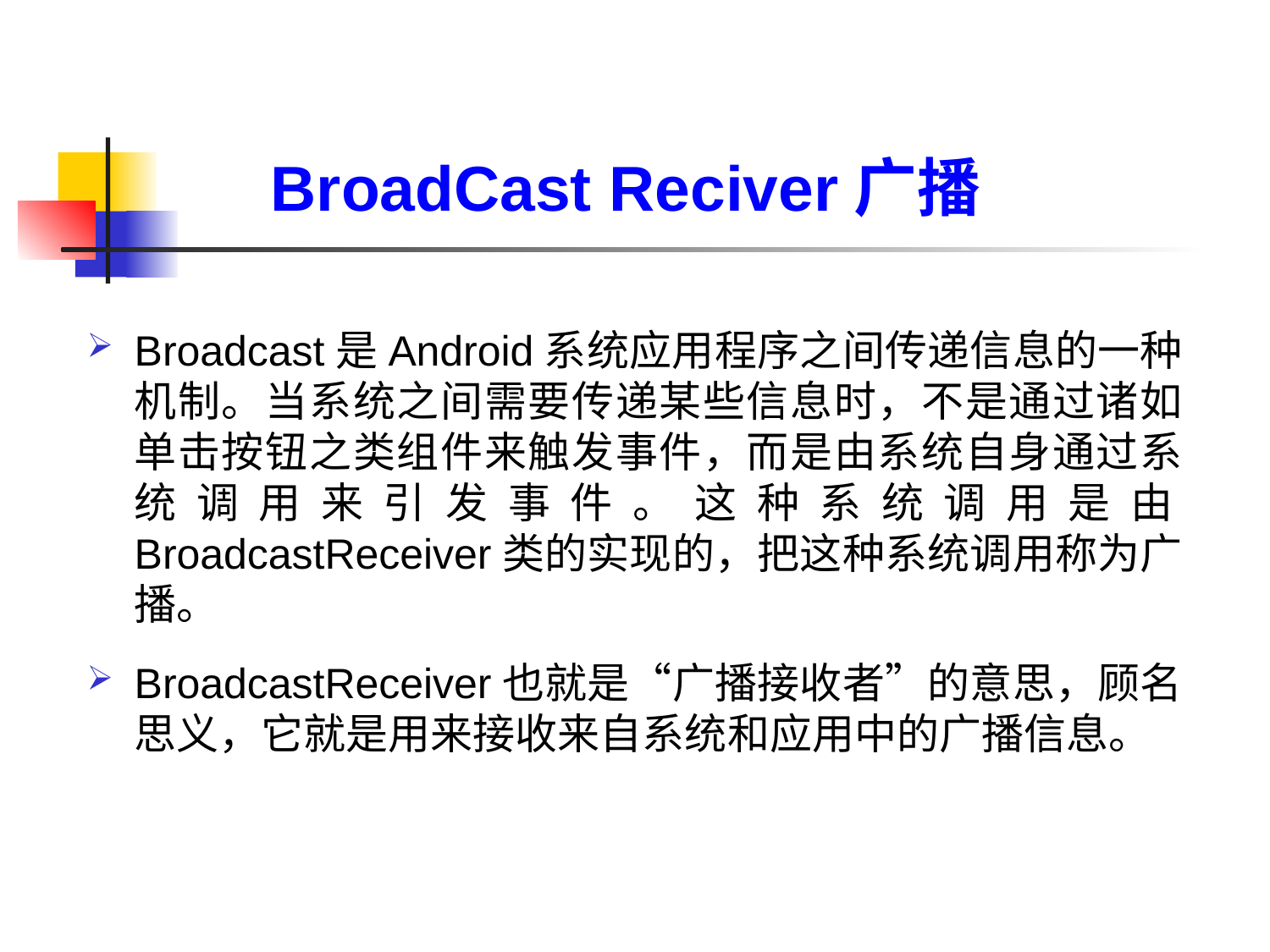

BroadCast Reciver广播
Broadcast是Android系统应用程序之间传递信息的一种机制。当系统之间需要传递某些信息时，不是通过诸如单击按钮之类组件来触发事件，而是由系统自身通过系统调用来引发事件。这种系统调用是由BroadcastReceiver类的实现的，把这种系统调用称为广播。
BroadcastReceiver也就是“广播接收者”的意思，顾名思义，它就是用来接收来自系统和应用中的广播信息。